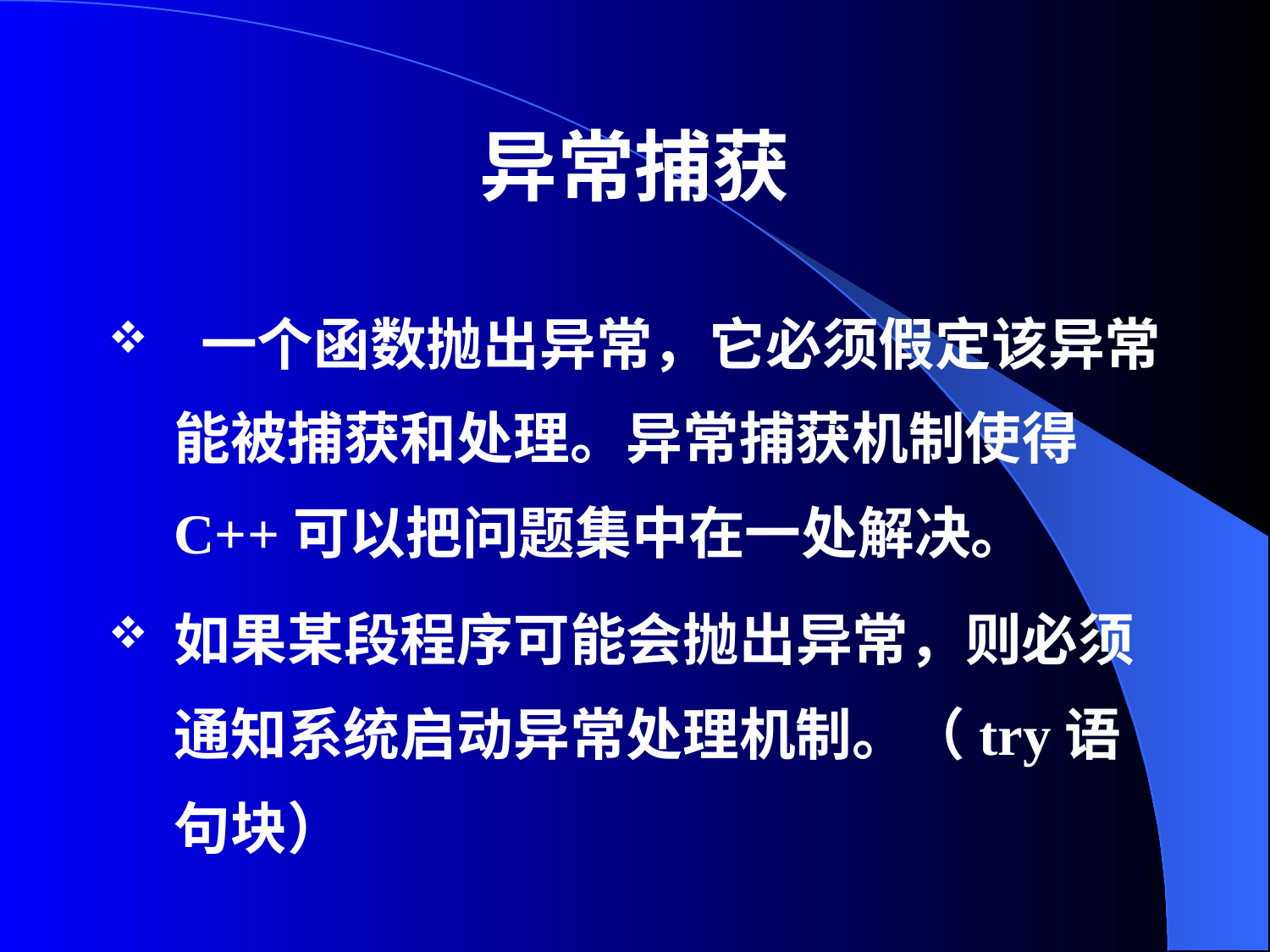

# 异常捕获
 一个函数抛出异常，它必须假定该异常能被捕获和处理。异常捕获机制使得C++可以把问题集中在一处解决。
如果某段程序可能会抛出异常，则必须通知系统启动异常处理机制。（try语句块）